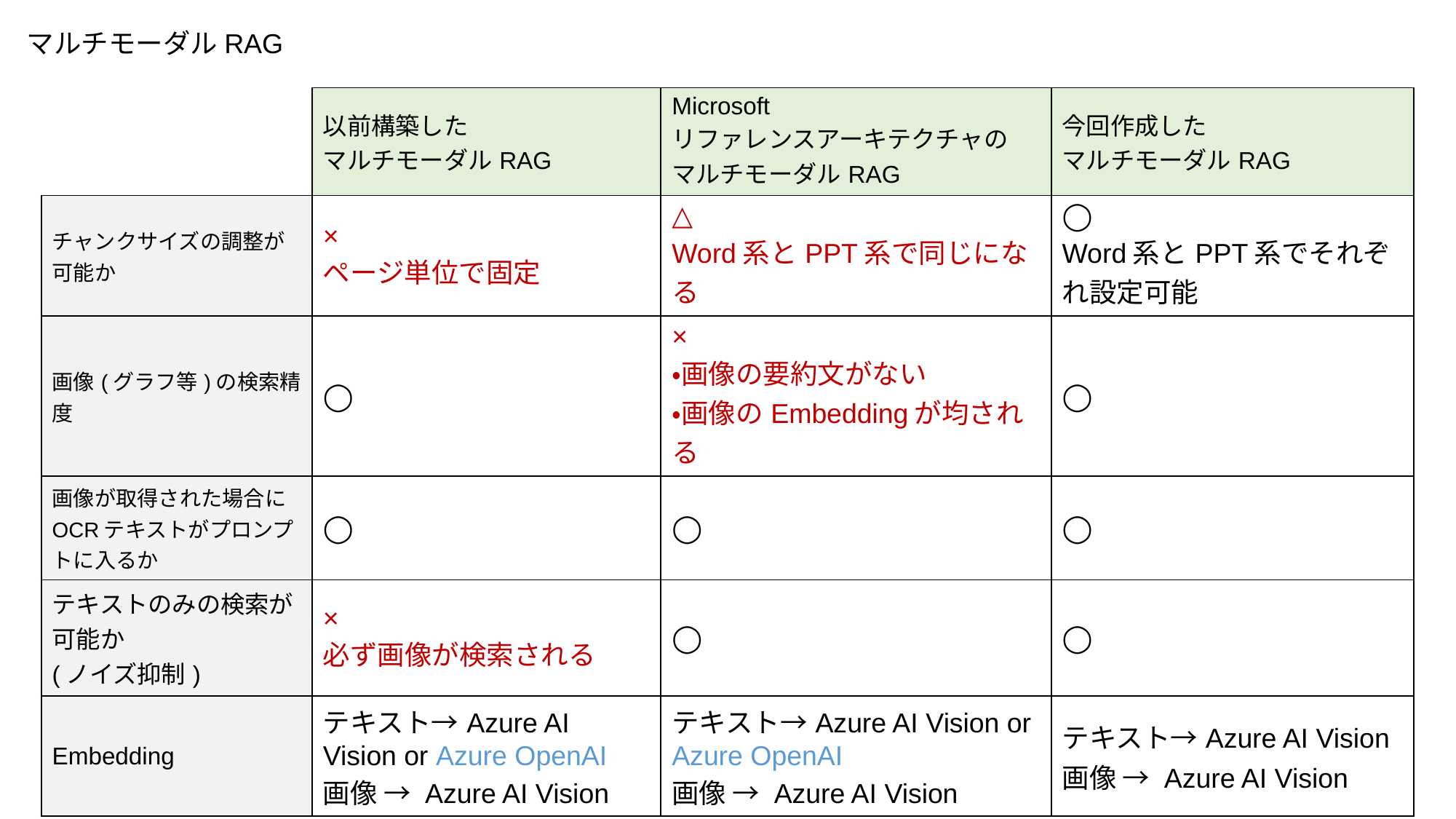

マルチモーダルRAG
|  | 以前構築した マルチモーダルRAG | Microsoft リファレンスアーキテクチャの マルチモーダルRAG | 今回作成した マルチモーダルRAG |
| --- | --- | --- | --- |
| チャンクサイズの調整が可能か | × ページ単位で固定 | △ Word系とPPT系で同じになる | ◯ Word系とPPT系でそれぞれ設定可能 |
| 画像(グラフ等)の検索精度 | ◯ | × ・画像の要約文がない ・画像のEmbeddingが均される | ◯ |
| 画像が取得された場合にOCRテキストがプロンプトに入るか | ◯ | ◯ | ◯ |
| テキストのみの検索が可能か (ノイズ抑制) | × 必ず画像が検索される | ◯ | ◯ |
| Embedding | テキスト→Azure AI Vision or Azure OpenAI 画像 → Azure AI Vision | テキスト→Azure AI Vision or Azure OpenAI 画像 → Azure AI Vision | テキスト→Azure AI Vision 画像 → Azure AI Vision |